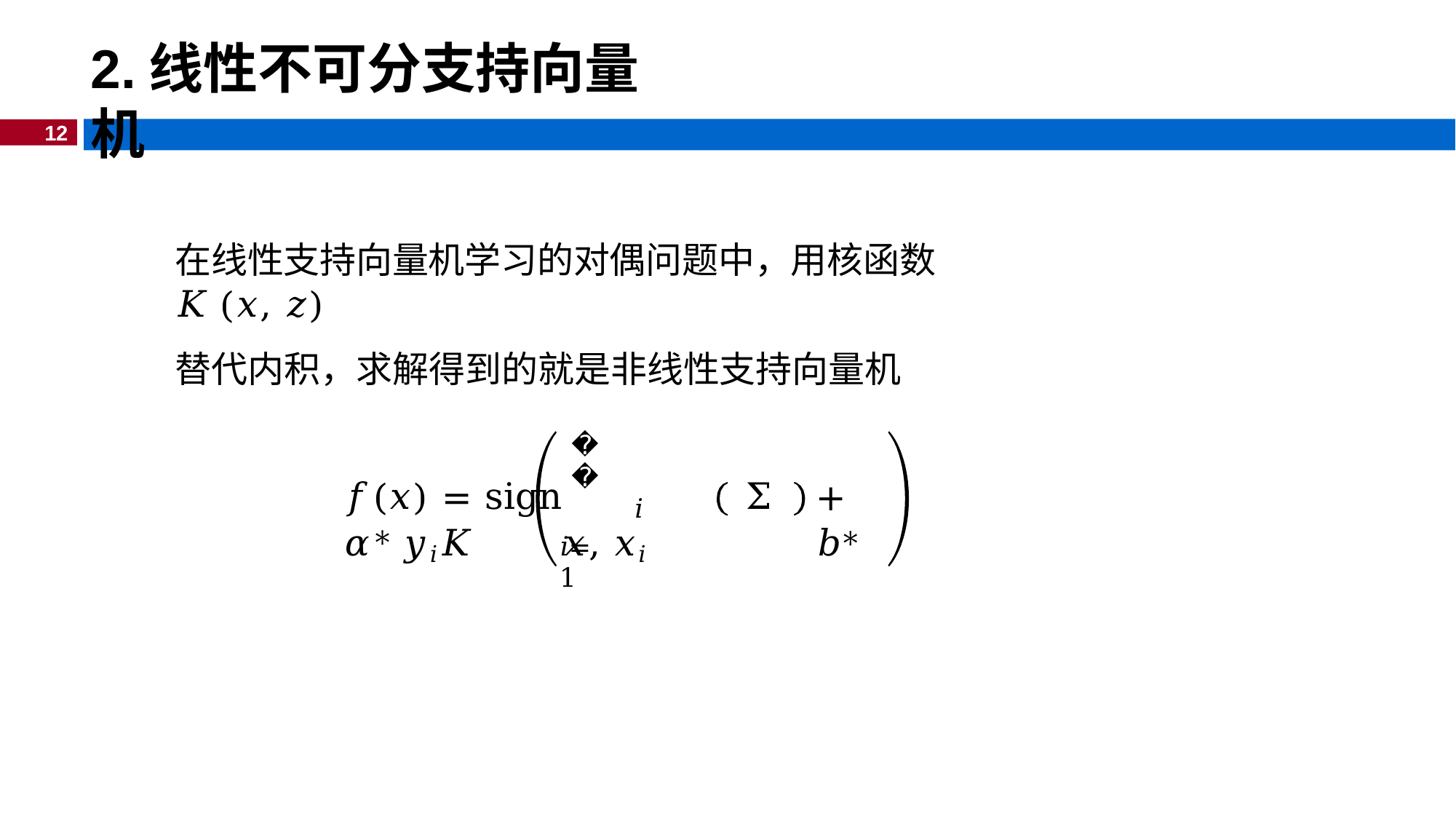

# 2.线性不可分支持向量机
12
在线性支持向量机学习的对偶问题中，用核函数𝐾(𝑥, 𝑧)
替代内积，求解得到的就是非线性支持向量机
𝑁

𝑓(𝑥) = sign	 Σ  𝛼∗ 𝑦𝑖𝐾	𝑥, 𝑥𝑖
+ 𝑏∗

𝑖
𝑖=1